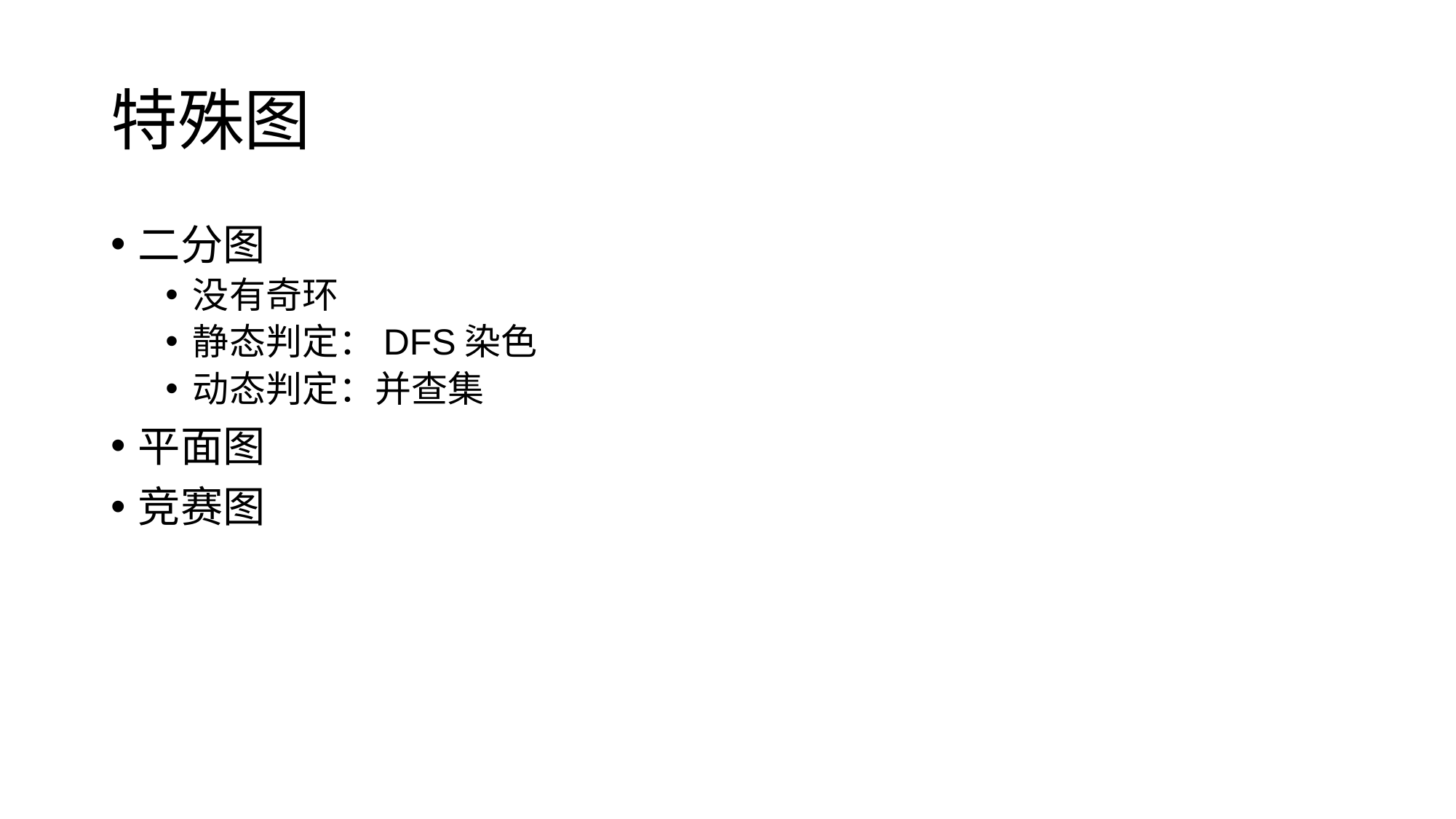

# 特殊图
二分图
没有奇环
静态判定：DFS染色
动态判定：并查集
平面图
竞赛图